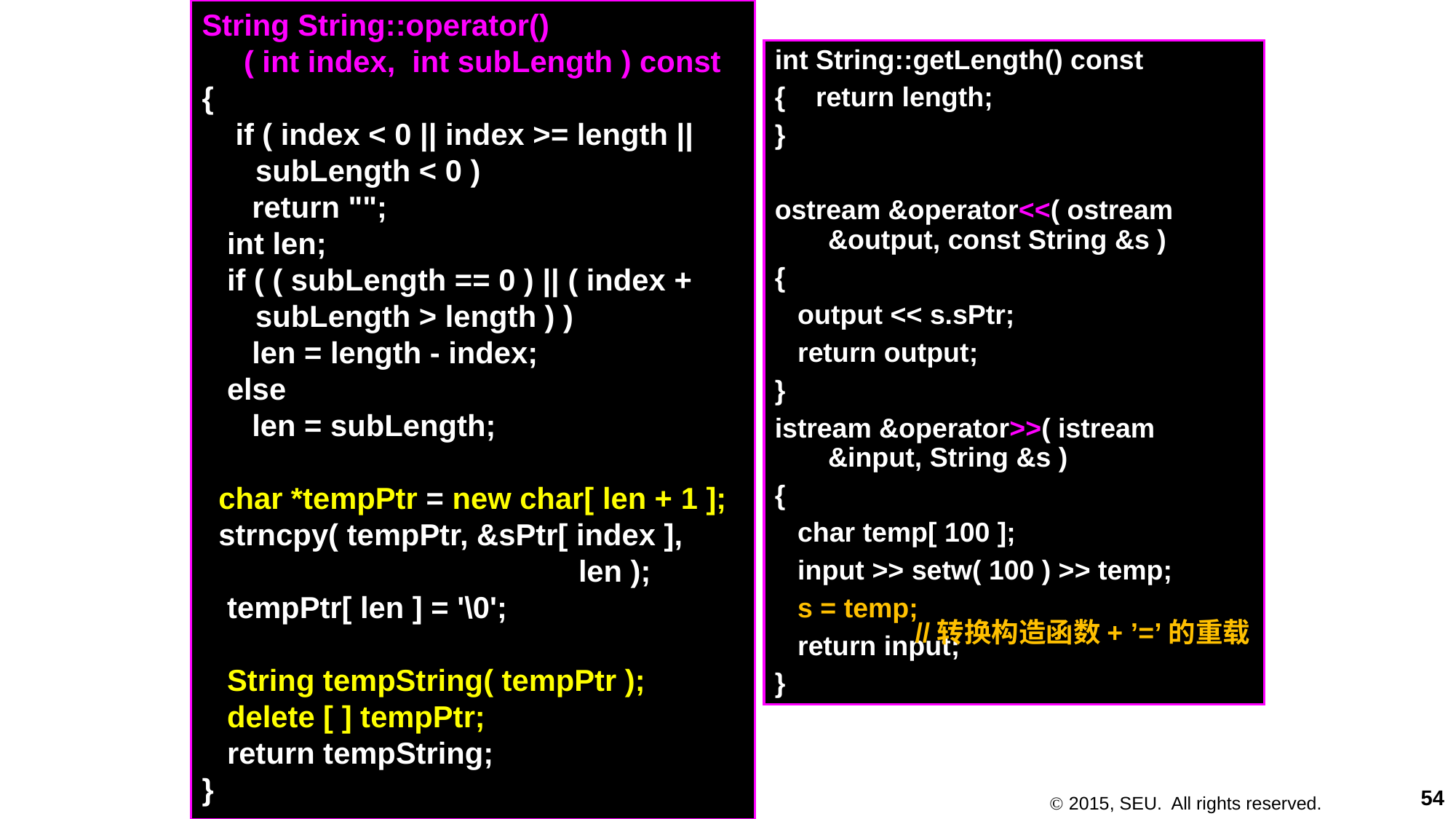

String String::operator()
     ( int index,  int subLength ) const
{
    if ( index < 0 || index >= length || subLength < 0 )
      return "";
   int len;
   if ( ( subLength == 0 ) || ( index + subLength > length ) )
      len = length - index;
   else
      len = subLength;

  char *tempPtr = new char[ len + 1 ];
  strncpy( tempPtr, &sPtr[ index ],
                                             len );
   tempPtr[ len ] = '\0';

   String tempString( tempPtr );
   delete [ ] tempPtr;
   return tempString;
}
int String::getLength() const
{    return length;
}

ostream &operator<<( ostream &output, const String &s )
{
   output << s.sPtr;
   return output;
}
istream &operator>>( istream &input, String &s )
{
   char temp[ 100 ];
   input >> setw( 100 ) >> temp;
   s = temp;
   return input;
}
//转换构造函数+ ’=’的重载